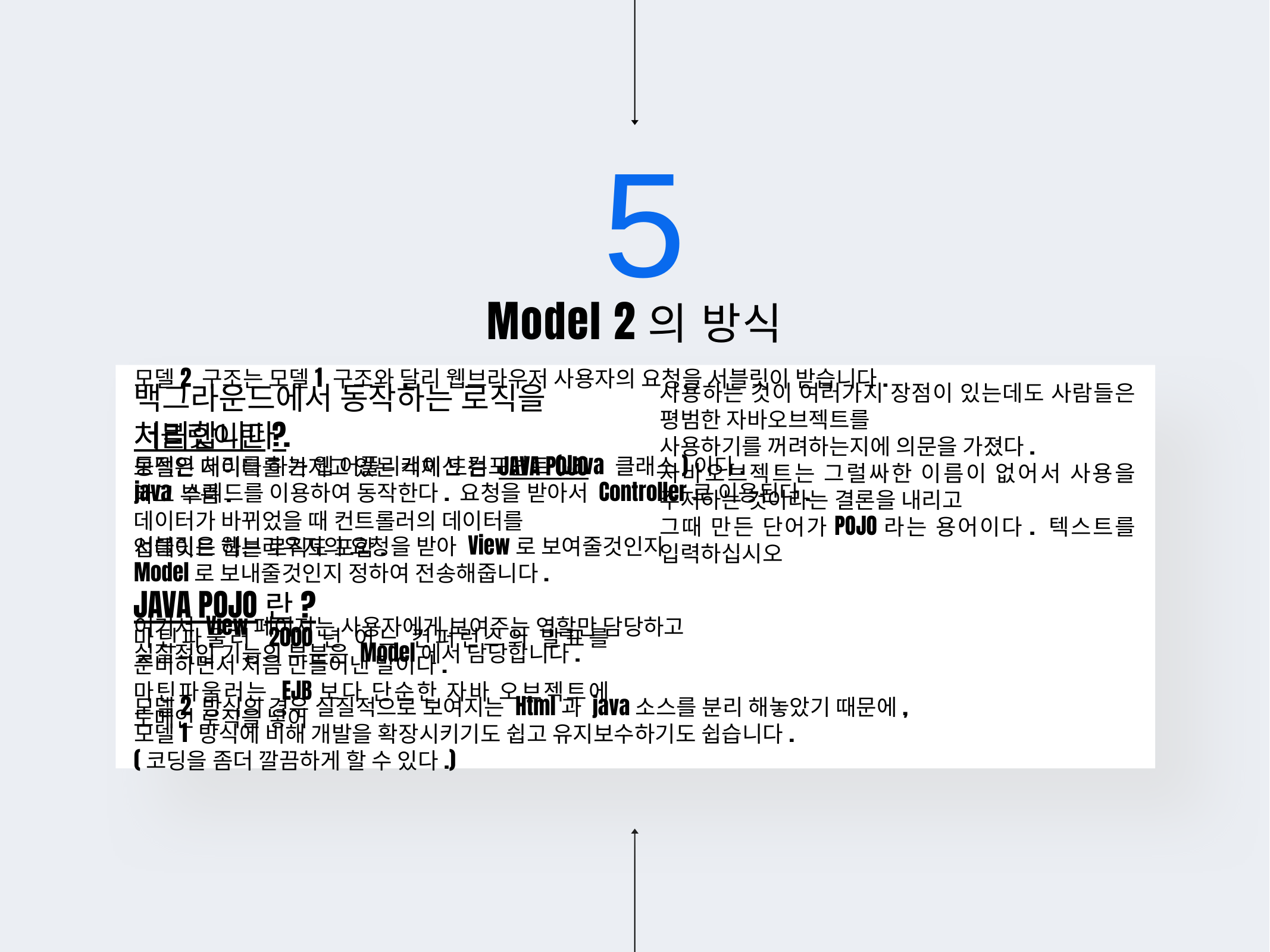

5
# Model 2의 방식
모델2 구조는 모델1 구조와 달리 웹브라우저 사용자의 요청을 서블릿이 받습니다.

서블릿이란?
동적인 처리를 하는 웹 어플리케이션 컴포넌트(Java 클래스)이다.
java 스레드를 이용하여 동작한다. 요청을 받아서 Controller로 이용된다.

서블릿은 웹브라우저의 요청을 받아 View로 보여줄것인지
Model로 보내줄것인지 정하여 전송해줍니다.

여기서 View페이지는 사용자에게 보여주는 역할만 담당하고
실질적인 기능의 부분은 Model에서 담당합니다.

모델2 방식의 경우 실질적으로 보여지는 Html과 java소스를 분리 해놓았기 때문에,
모델1 방식에 비해 개발을 확장시키기도 쉽고 유지보수하기도 쉽습니다.
(코딩을 좀더 깔끔하게 할 수 있다.)

백그라운드에서 동작하는 로직을 처리합니다.
모델은 데이터를 가지고 있는 객체 또는 JAVA POJO라고 부름.
데이터가 바뀌었을 때 컨트롤러의 데이터를 업데이트 하는 로직도 포함.

JAVA POJO란?
마틴파울러 2000년 어느 컨퍼런스의 발표를 준비하면서 처음 만들어낸 말이다.
마틴파울러는 EJB보다 단순한 자바 오브젝트에 도메인 로직을 넣어
사용하는 것이 여러가지 장점이 있는데도 사람들은 평범한 자바오브젝트를
사용하기를 꺼려하는지에 의문을 가졌다.
자바오브젝트는 그럴싸한 이름이 없어서 사용을 주저하는 것이라는 결론을 내리고
그때 만든 단어가POJO라는 용어이다. 텍스트를 입력하십시오